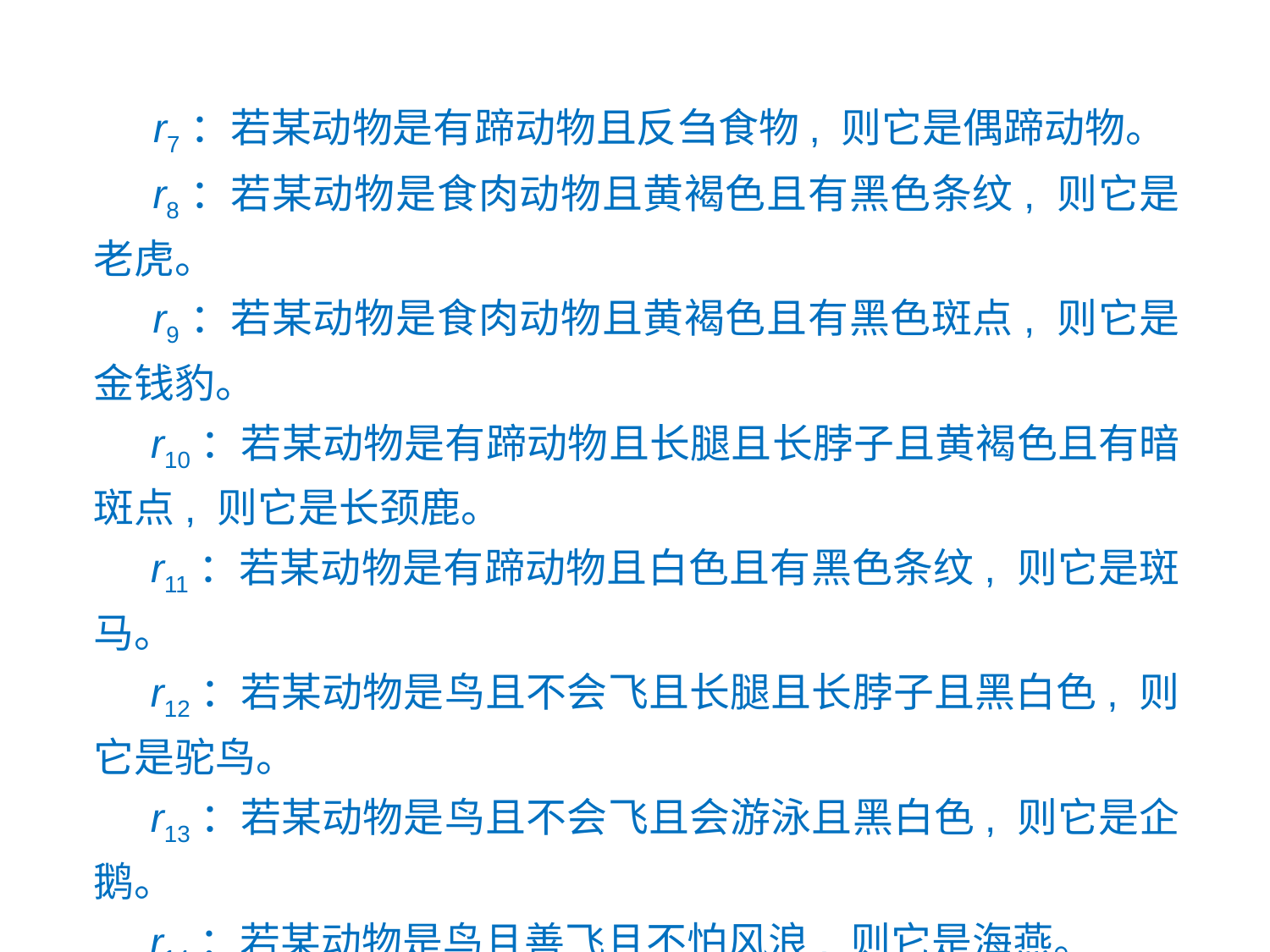

r7：若某动物是有蹄动物且反刍食物, 则它是偶蹄动物。
     r8：若某动物是食肉动物且黄褐色且有黑色条纹, 则它是老虎。
     r9：若某动物是食肉动物且黄褐色且有黑色斑点, 则它是金钱豹。
     r10：若某动物是有蹄动物且长腿且长脖子且黄褐色且有暗斑点, 则它是长颈鹿。
     r11：若某动物是有蹄动物且白色且有黑色条纹, 则它是斑马。
     r12：若某动物是鸟且不会飞且长腿且长脖子且黑白色, 则它是驼鸟。
     r13：若某动物是鸟且不会飞且会游泳且黑白色, 则它是企鹅。
     r14：若某动物是鸟且善飞且不怕风浪, 则它是海燕。